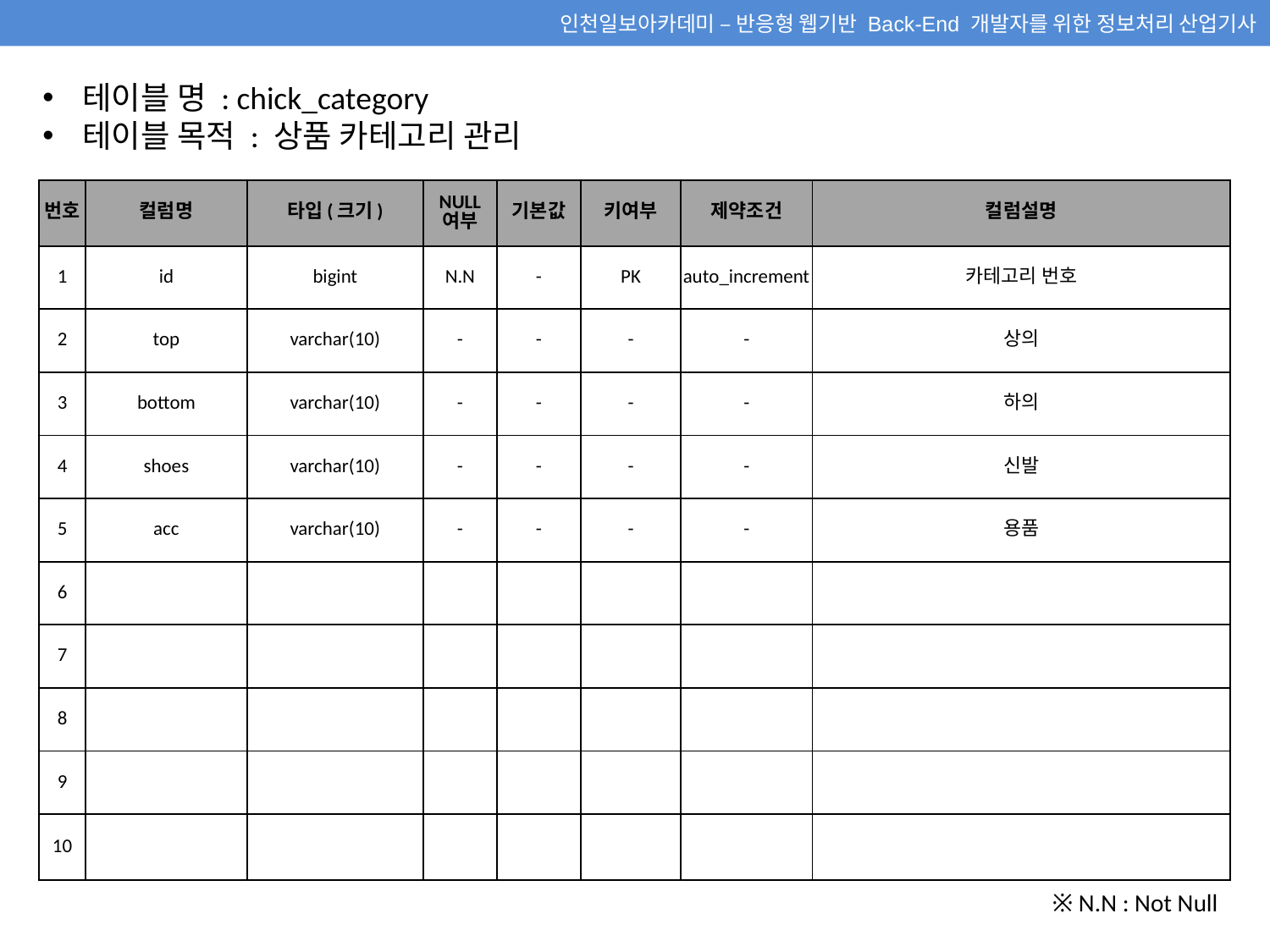

테이블 명 : chick_category
테이블 목적 : 상품 카테고리 관리
| 번호 | 컬럼명 | 타입(크기) | NULL 여부 | 기본값 | 키여부 | 제약조건 | 컬럼설명 |
| --- | --- | --- | --- | --- | --- | --- | --- |
| 1 | id | bigint | N.N | - | PK | auto\_increment | 카테고리 번호 |
| 2 | top | varchar(10) | - | - | - | - | 상의 |
| 3 | bottom | varchar(10) | - | - | - | - | 하의 |
| 4 | shoes | varchar(10) | - | - | - | - | 신발 |
| 5 | acc | varchar(10) | - | - | - | - | 용품 |
| 6 |  |  |  |  |  |  |  |
| 7 |  |  |  |  |  |  |  |
| 8 |  |  |  |  |  |  |  |
| 9 |  |  |  |  |  |  |  |
| 10 |  |  |  |  |  |  |  |
※ N.N : Not Null